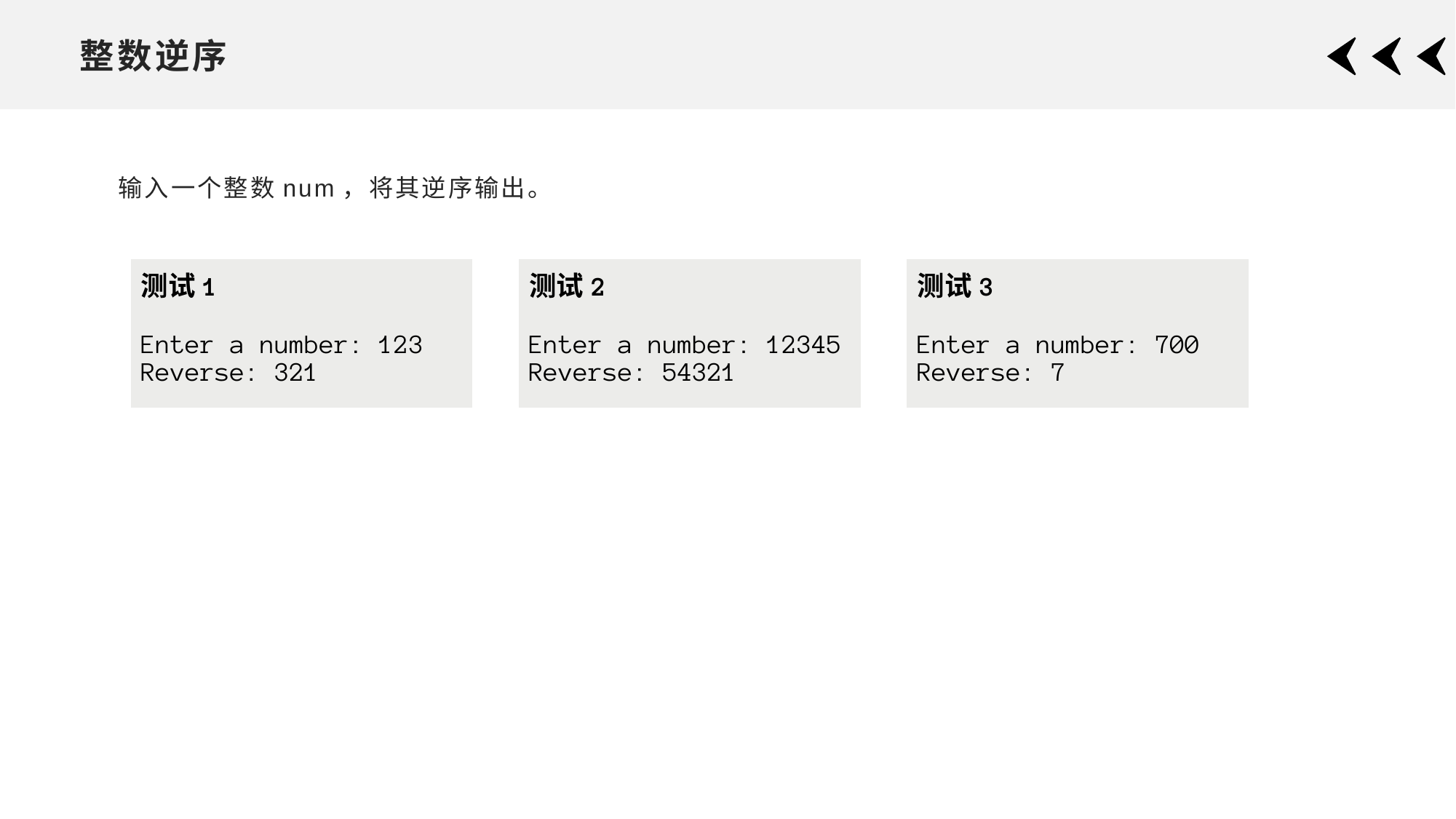

# 整数逆序
输入一个整数num，将其逆序输出。
| 测试1 Enter a number: 123 Reverse: 321 |
| --- |
| 测试2 Enter a number: 12345 Reverse: 54321 |
| --- |
| 测试3 Enter a number: 700 Reverse: 7 |
| --- |